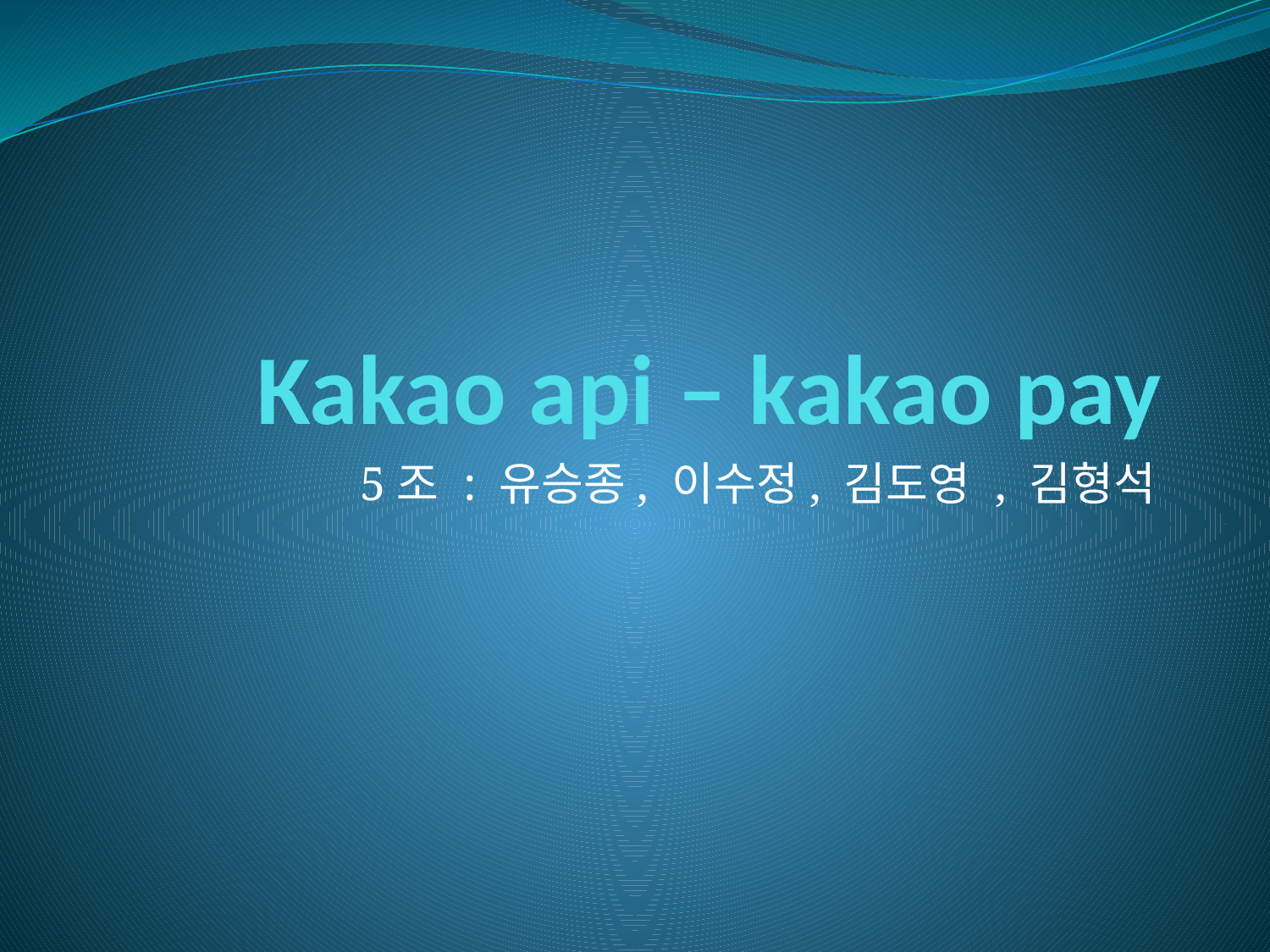

# Kakao api – kakao pay
5조 : 유승종, 이수정, 김도영 , 김형석